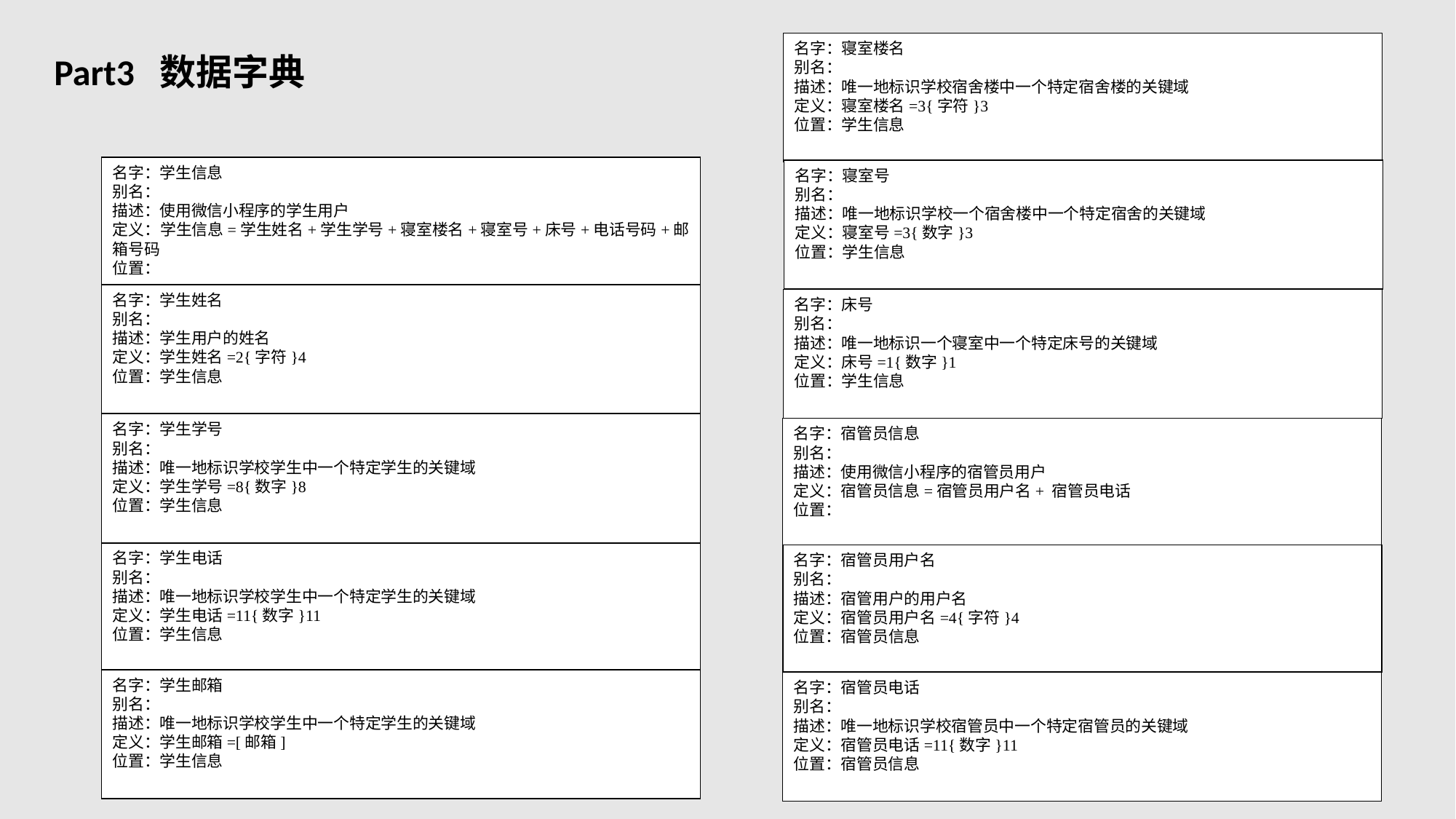

名字：寝室楼名
别名：
描述：唯一地标识学校宿舍楼中一个特定宿舍楼的关键域
定义：寝室楼名=3{字符}3
位置：学生信息
Part3  数据字典

名字：寝室号
别名：
描述：唯一地标识学校一个宿舍楼中一个特定宿舍的关键域
定义：寝室号=3{数字}3
位置：学生信息
名字：学生信息
别名：
描述：使用微信小程序的学生用户
定义：学生信息=学生姓名+学生学号+寝室楼名+寝室号+床号+电话号码+邮箱号码
位置：

名字：学生姓名
别名：
描述：学生用户的姓名
定义：学生姓名=2{字符}4
位置：学生信息

名字：床号
别名：
描述：唯一地标识一个寝室中一个特定床号的关键域
定义：床号=1{数字}1
位置：学生信息

名字：宿管员信息
别名：
描述：使用微信小程序的宿管员用户
定义：宿管员信息=宿管员用户名+ 宿管员电话
位置：
名字：学生学号
别名：
描述：唯一地标识学校学生中一个特定学生的关键域
定义：学生学号=8{数字}8
位置：学生信息

名字：宿管员用户名
别名：
描述：宿管用户的用户名
定义：宿管员用户名=4{字符}4
位置：宿管员信息
名字：学生电话
别名：
描述：唯一地标识学校学生中一个特定学生的关键域
定义：学生电话=11{数字}11
位置：学生信息

名字：学生邮箱
别名：
描述：唯一地标识学校学生中一个特定学生的关键域
定义：学生邮箱=[邮箱]
位置：学生信息
名字：宿管员电话
别名：
描述：唯一地标识学校宿管员中一个特定宿管员的关键域
定义：宿管员电话=11{数字}11
位置：宿管员信息